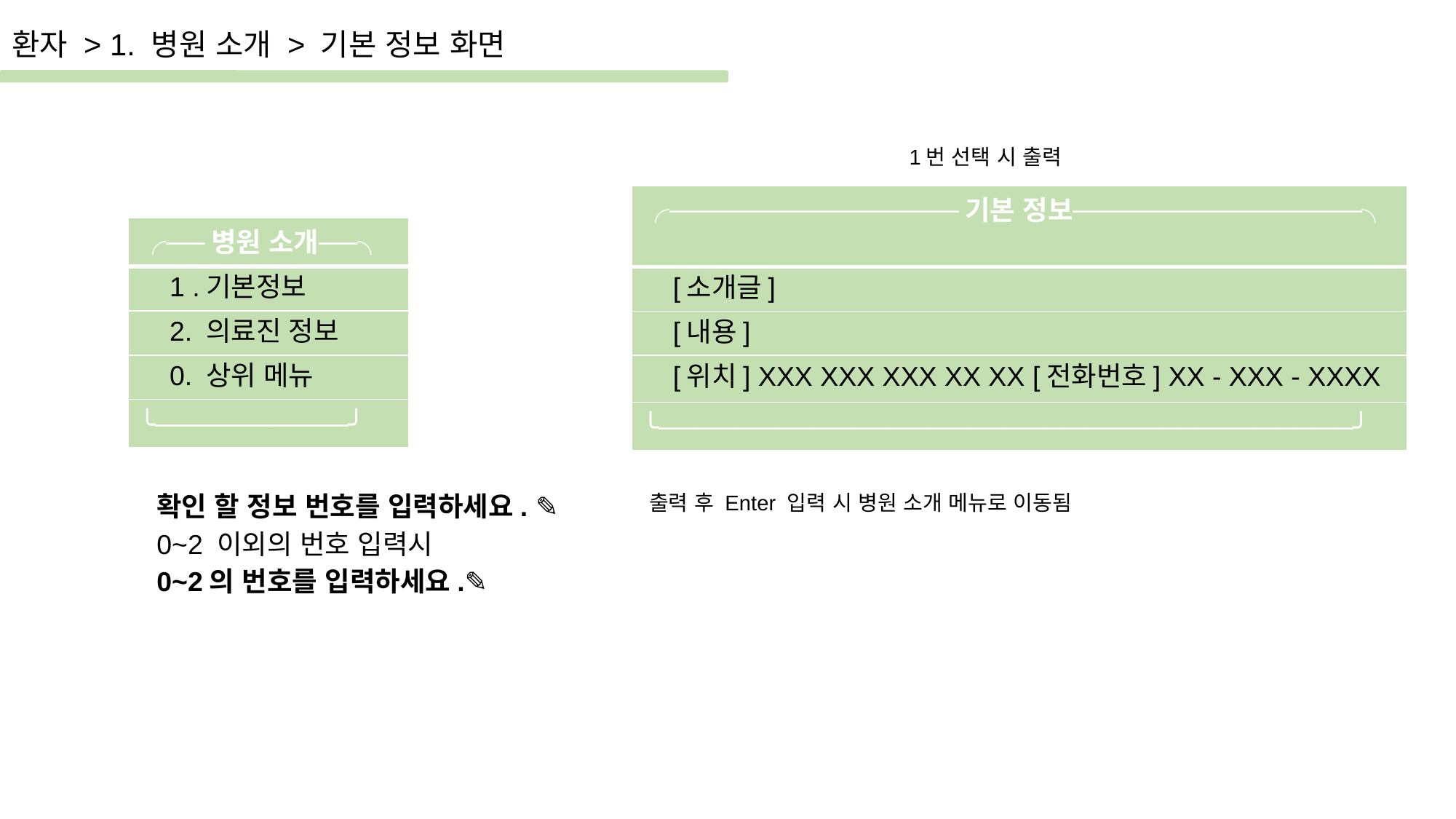

환자 > 1. 병원 소개 > 기본 정보 화면

1번 선택 시 출력
| ╭───────────────기본 정보───────────────╮ |
| --- |
| [소개글] |
| [내용] |
| [위치] XXX XXX XXX XX XX [전화번호] XX - XXX - XXXX |
| ╰────────────────────────────────────╯ |
| ╭──병원 소개──╮ |
| --- |
| 1 .기본정보 |
| 2. 의료진 정보 |
| 0. 상위 메뉴 |
| ╰──────────╯ |
확인 할 정보 번호를 입력하세요. ✎
0~2 이외의 번호 입력시
0~2의 번호를 입력하세요.✎
출력 후 Enter 입력 시 병원 소개 메뉴로 이동됨